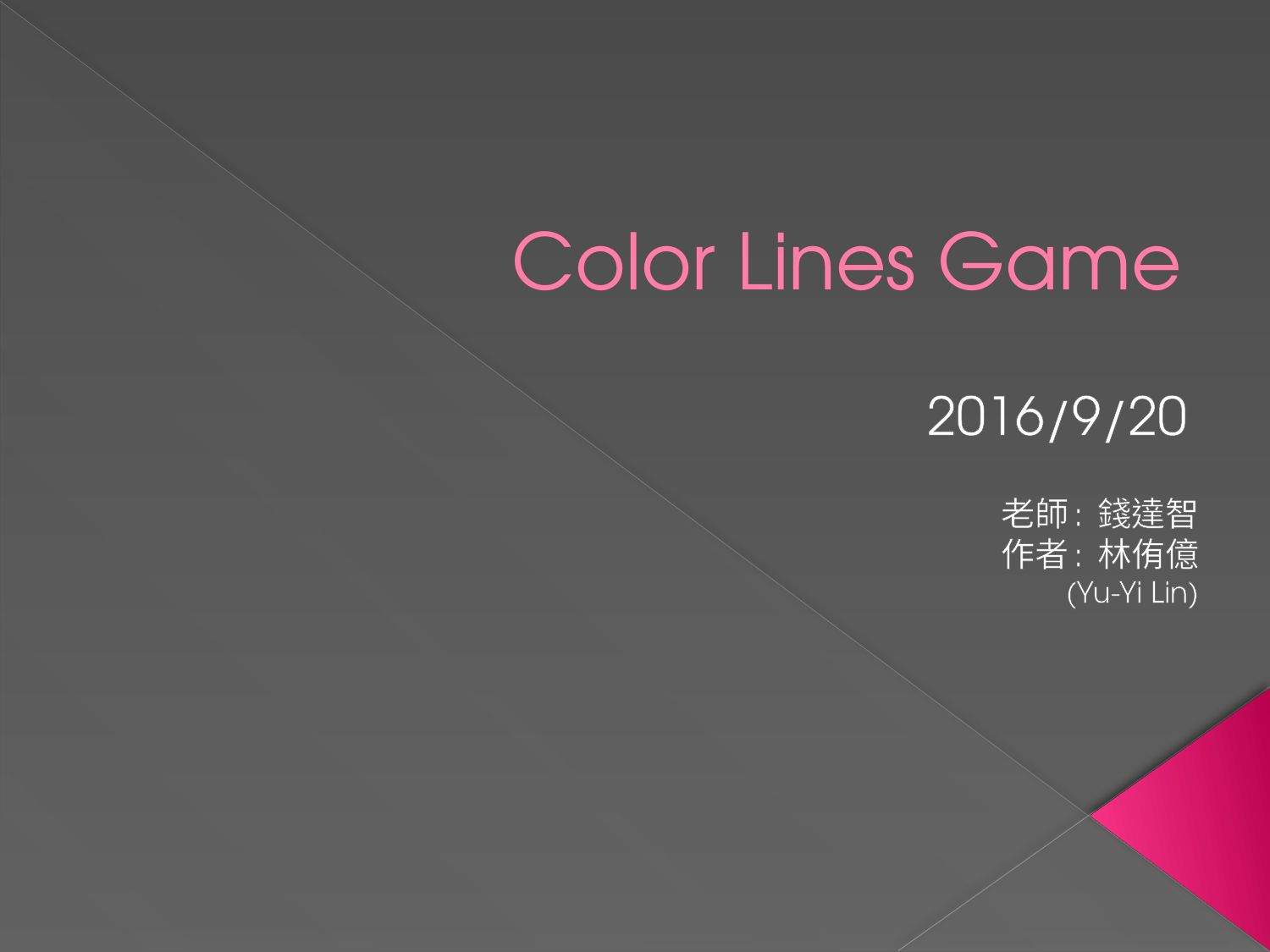

# Color Lines Game
2016/9/20
老師: 錢達智
作者: 林侑億
(Yu-Yi Lin)